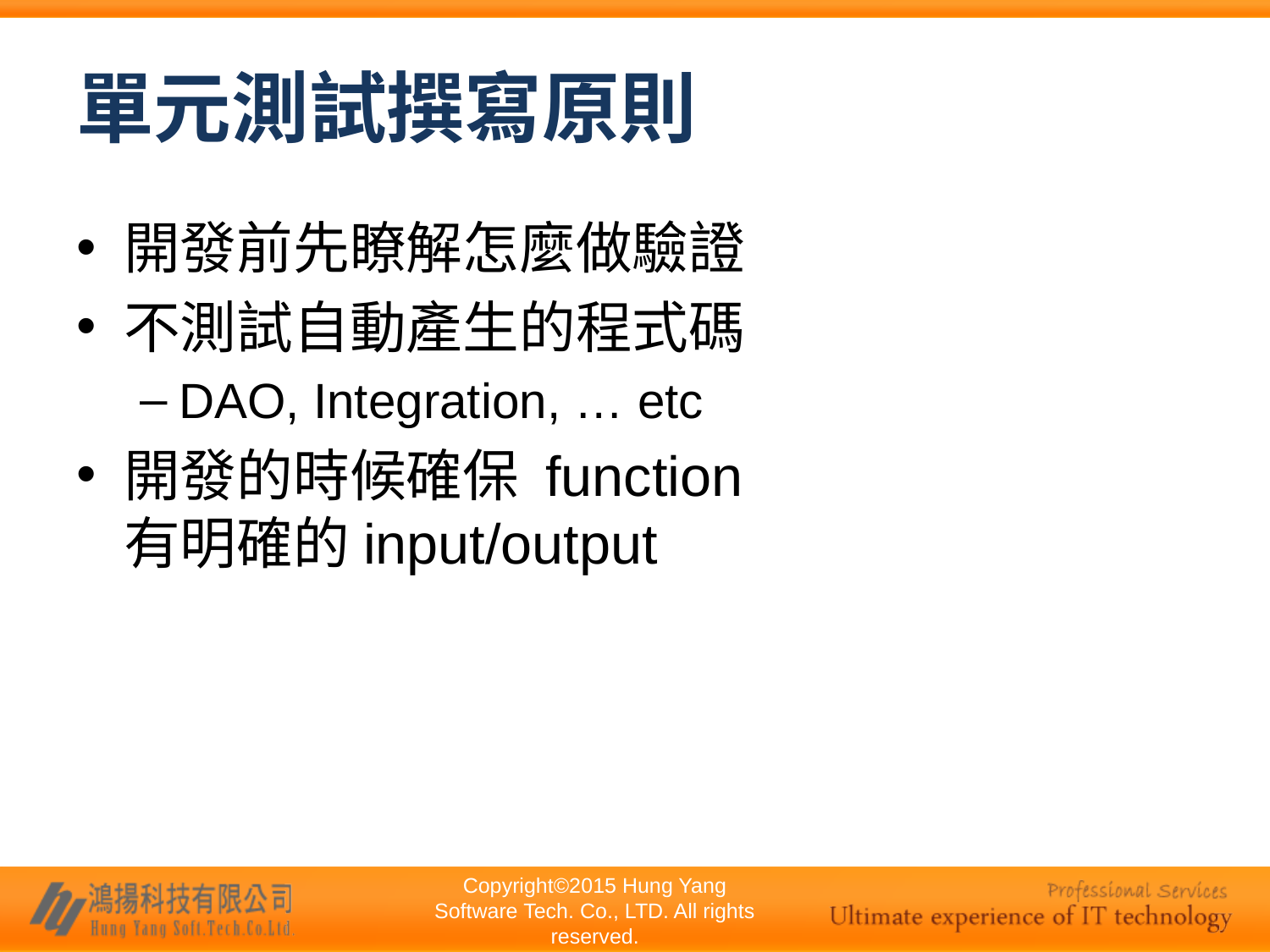

# 單元測試撰寫原則
開發前先瞭解怎麼做驗證
不測試自動產生的程式碼
DAO, Integration, … etc
開發的時候確保 function 有明確的input/output